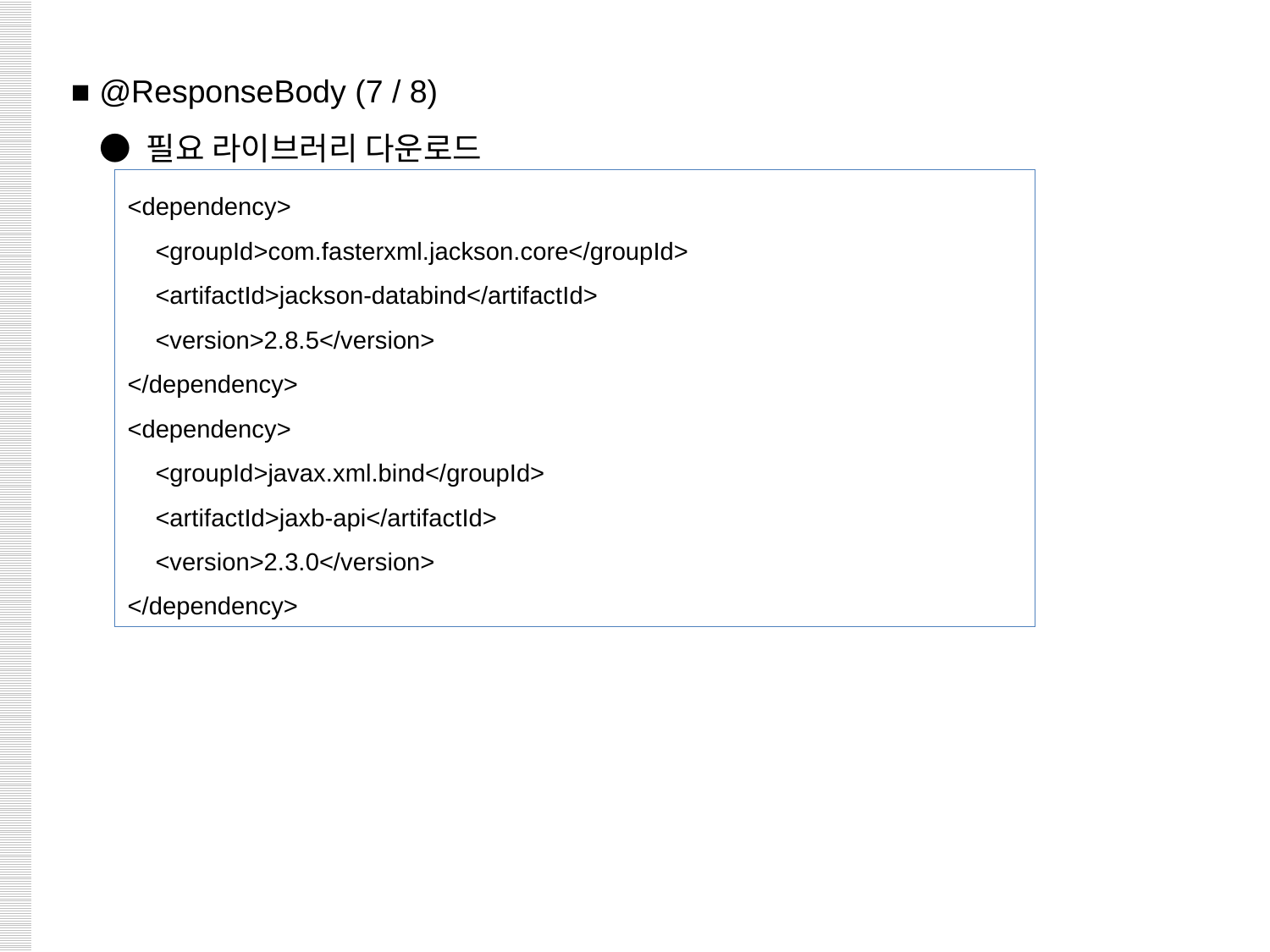

■ @ResponseBody (7 / 8)
    ● 필요 라이브러리 다운로드
<dependency>
    <groupId>com.fasterxml.jackson.core</groupId>
    <artifactId>jackson-databind</artifactId>
    <version>2.8.5</version>
</dependency>
<dependency>
    <groupId>javax.xml.bind</groupId>
    <artifactId>jaxb-api</artifactId>
    <version>2.3.0</version>
</dependency>